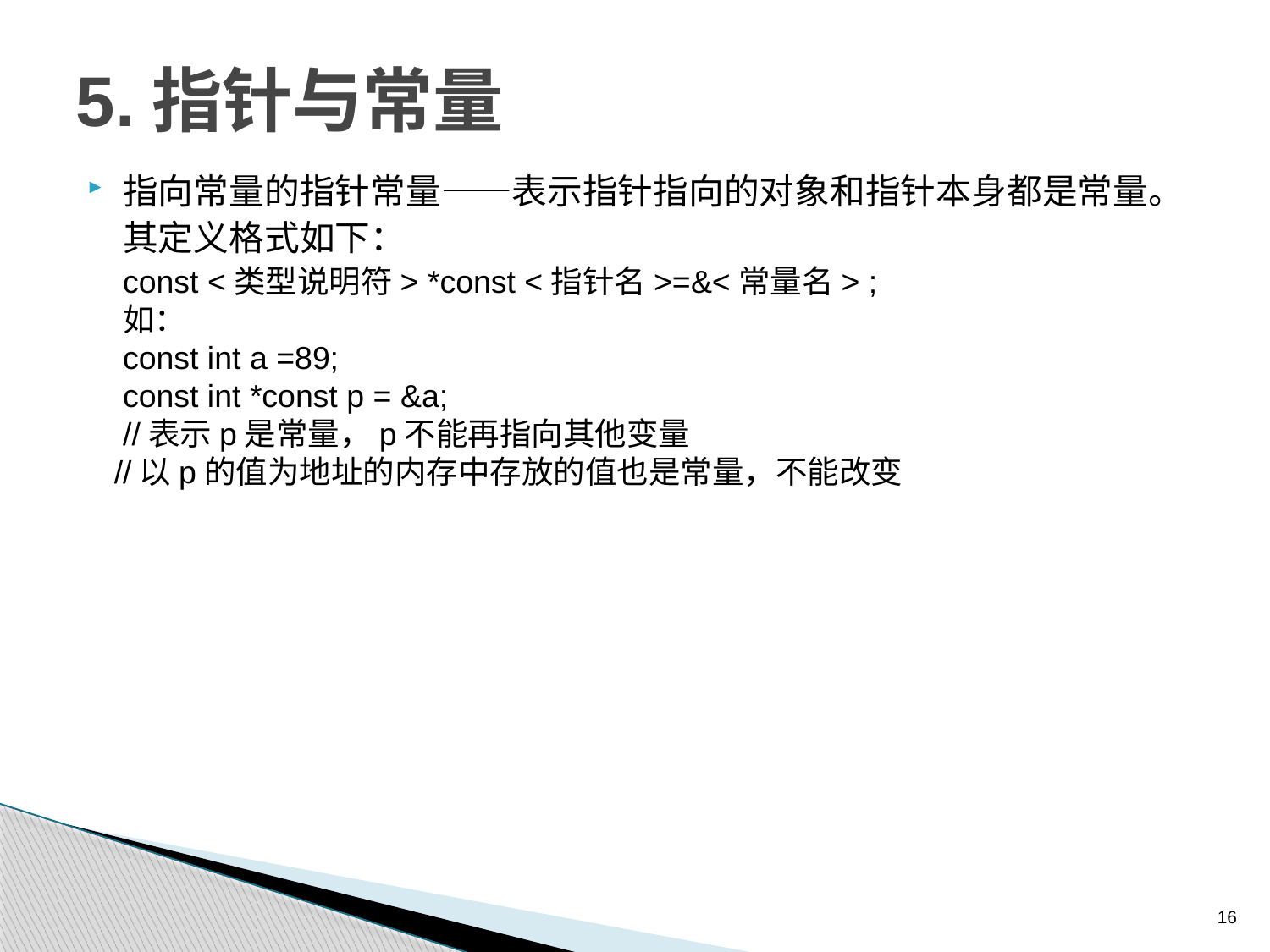

# 5.指针与常量
指向常量的指针常量——表示指针指向的对象和指针本身都是常量。其定义格式如下：
 	const <类型说明符> *const <指针名>=&<常量名> ;
 	如：
    const int a =89;
    const int *const p = &a;
 	//表示p是常量，p不能再指向其他变量
   //以p的值为地址的内存中存放的值也是常量，不能改变

16